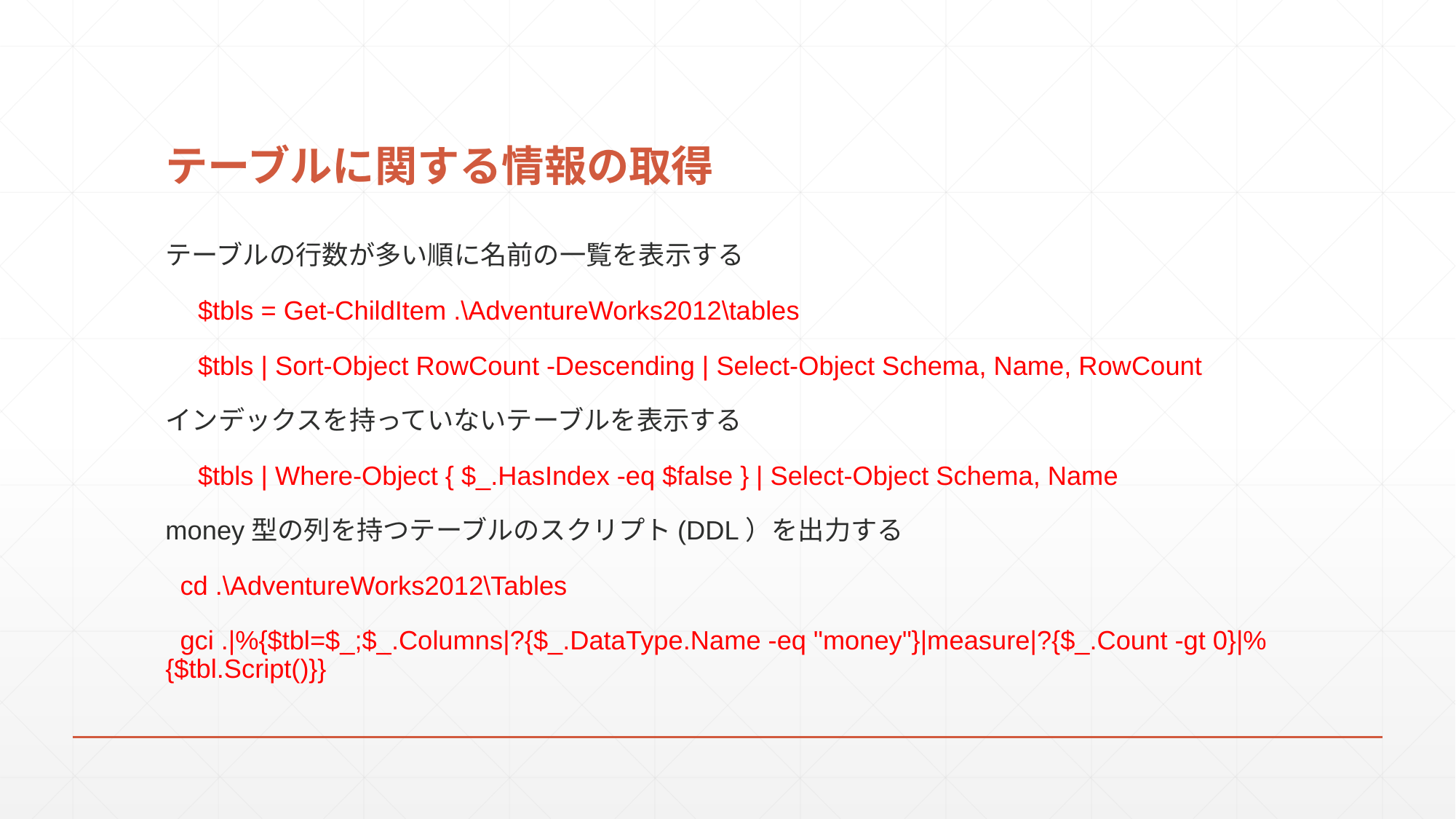

# テーブルに関する情報の取得
テーブルの行数が多い順に名前の一覧を表示する
　$tbls = Get-ChildItem .\AdventureWorks2012\tables
　$tbls | Sort-Object RowCount -Descending | Select-Object Schema, Name, RowCount
インデックスを持っていないテーブルを表示する
　$tbls | Where-Object { $_.HasIndex -eq $false } | Select-Object Schema, Name
money型の列を持つテーブルのスクリプト(DDL）を出力する
  cd .\AdventureWorks2012\Tables
  gci .|%{$tbl=$_;$_.Columns|?{$_.DataType.Name -eq "money"}|measure|?{$_.Count -gt 0}|%{$tbl.Script()}}